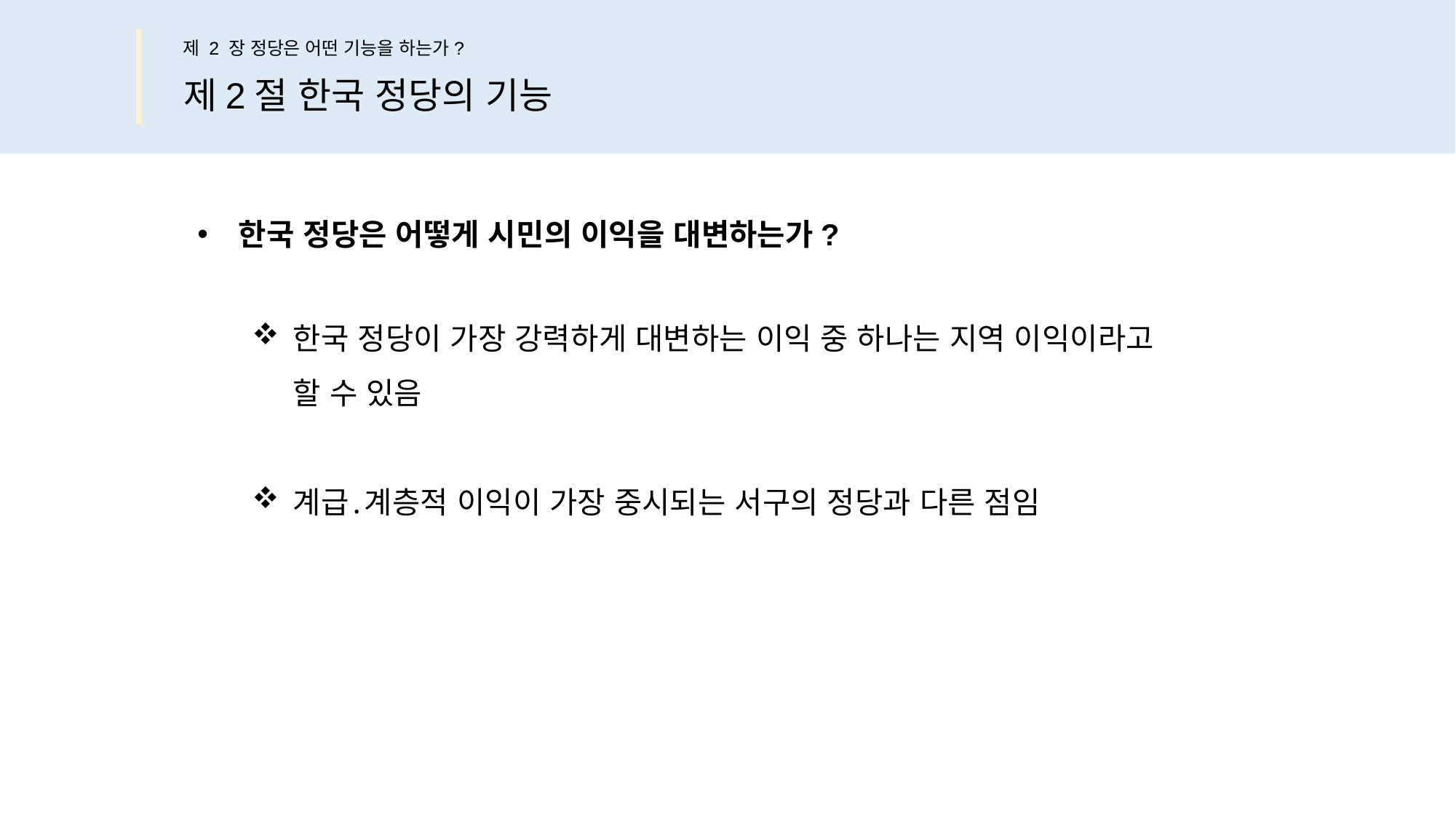

제 2 장 정당은 어떤 기능을 하는가?
제2절 한국 정당의 기능
한국 정당은 어떻게 시민의 이익을 대변하는가?

한국 정당이 가장 강력하게 대변하는 이익 중 하나는 지역 이익이라고
할 수 있음

계급․계층적 이익이 가장 중시되는 서구의 정당과 다른 점임